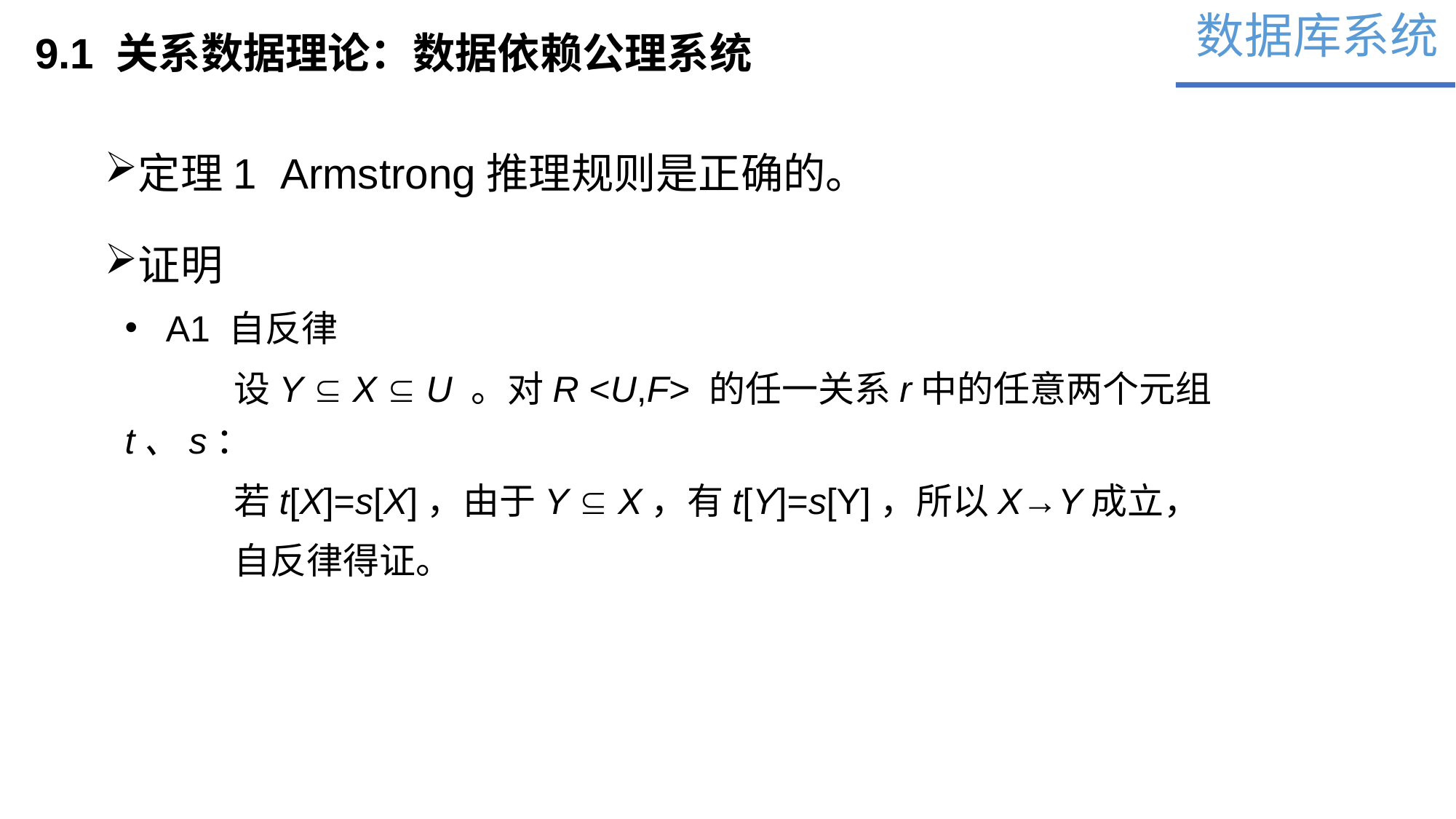

数据库系统
9.1 关系数据理论：数据依赖公理系统

定理1  Armstrong推理规则是正确的。
证明
A1 自反律
   	设Y ⊆ X ⊆ U 。对R <U,F> 的任一关系r中的任意两个元组t、s：
	若t[X]=s[X]，由于Y ⊆ X，有t[Y]=s[Y]，所以X→Y成立，
	自反律得证。